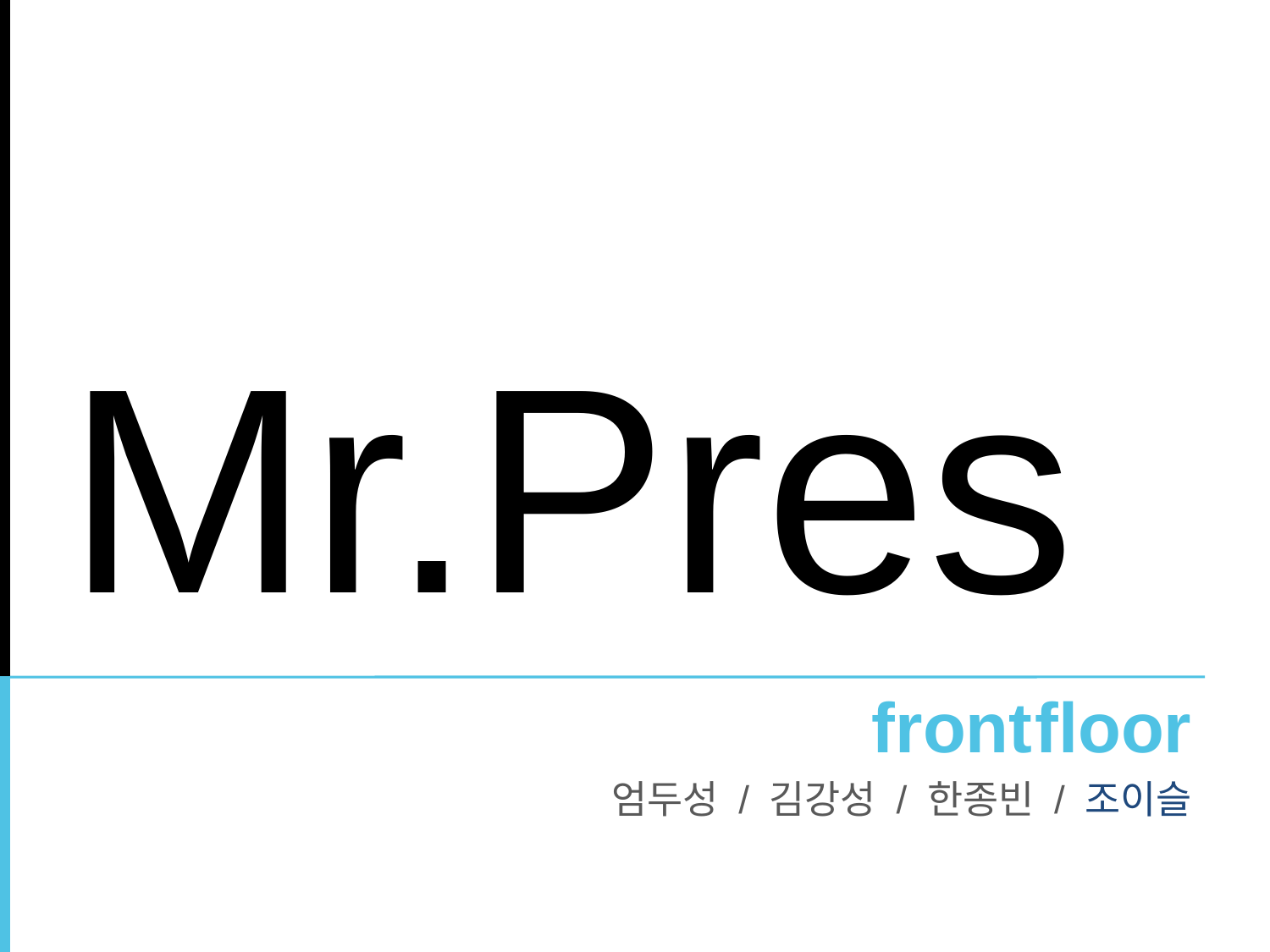

# Mr.Pres
front floor
엄두성 / 김강성 / 한종빈 / 조이슬